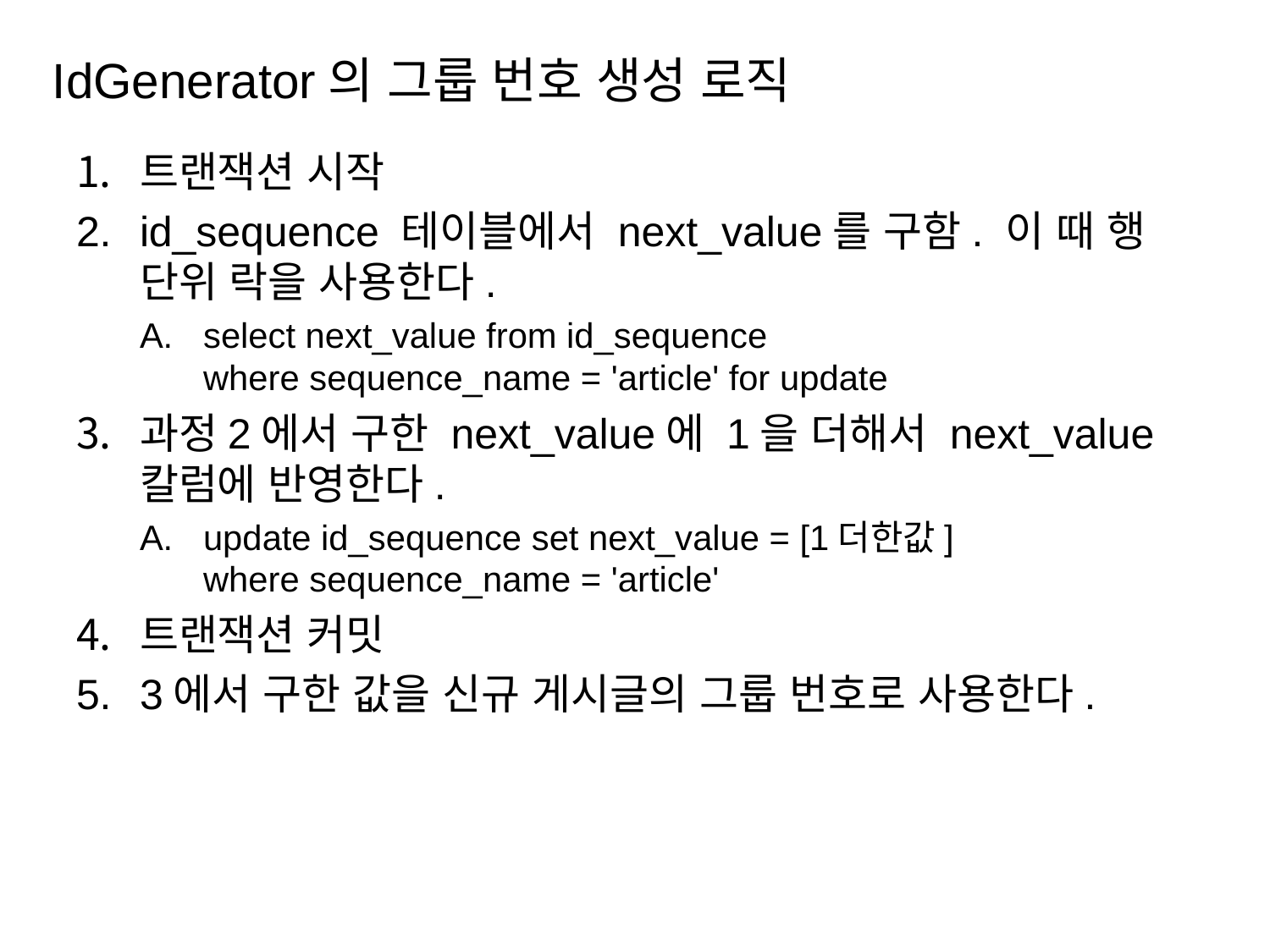

# IdGenerator의 그룹 번호 생성 로직
트랜잭션 시작
id_sequence 테이블에서 next_value를 구함. 이 때 행 단위 락을 사용한다.
select next_value from id_sequence
where sequence_name = 'article' for update
과정2에서 구한 next_value에 1을 더해서 next_value 칼럼에 반영한다.
update id_sequence set next_value = [1더한값]
where sequence_name = 'article'
트랜잭션 커밋
3에서 구한 값을 신규 게시글의 그룹 번호로 사용한다.